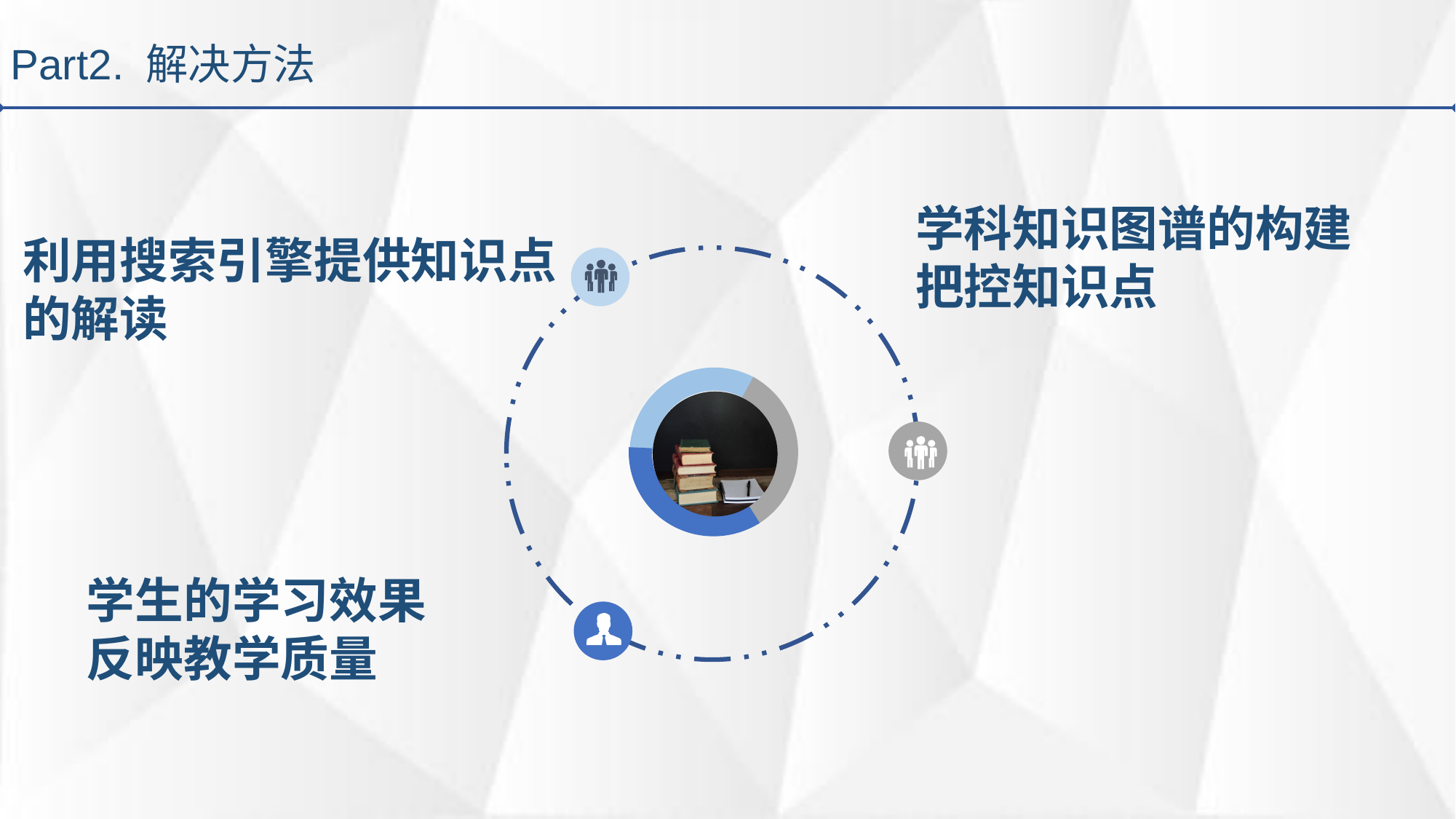

Part2. 解决方法

利用搜索引擎提供知识点的解读
学科知识图谱的构建
把控知识点

学生的学习效果
反映教学质量